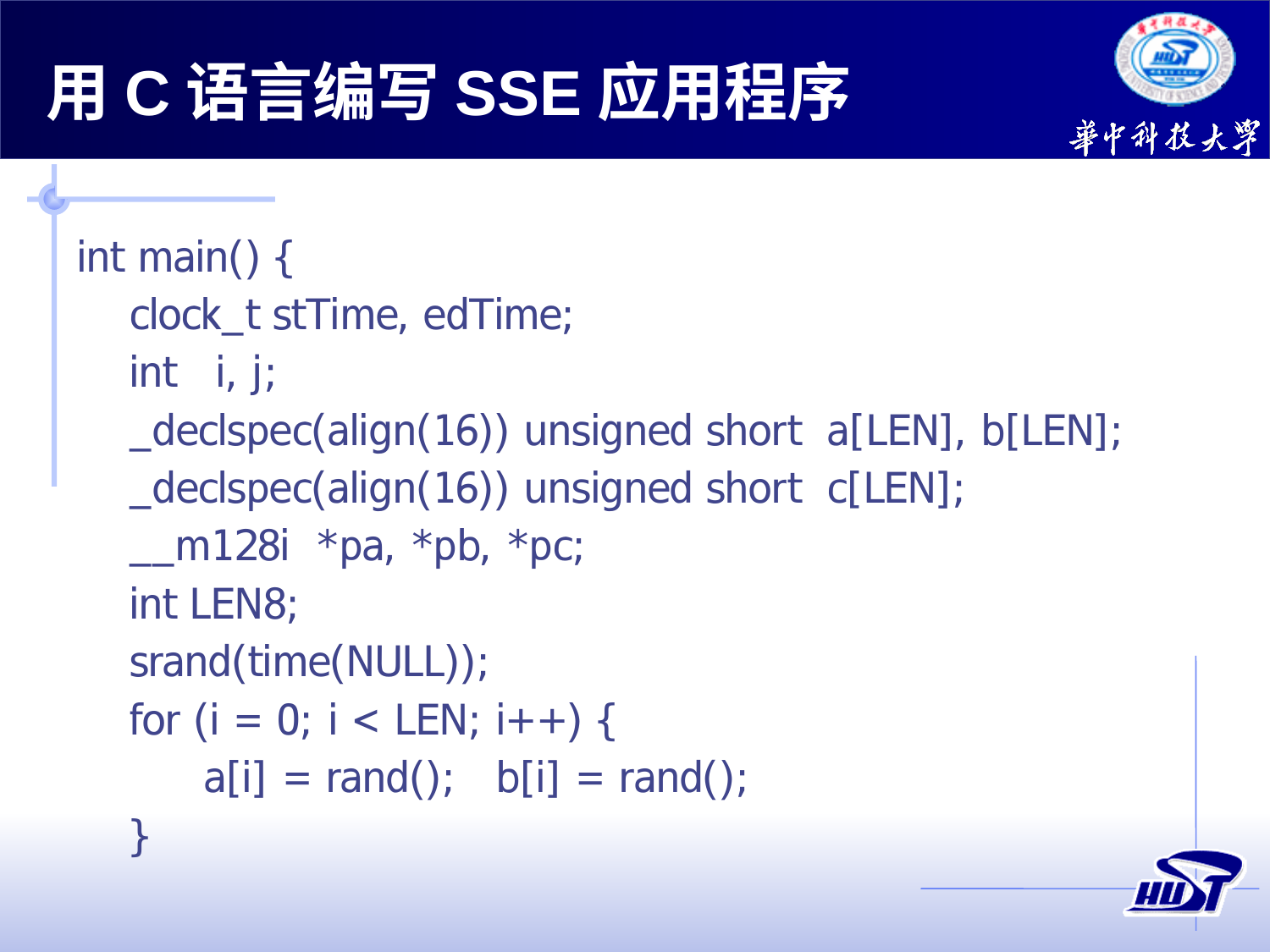

用C语言编写SSE应用程序
int main() {
    clock_t stTime, edTime;
    int   i, j;
    _declspec(align(16)) unsigned short  a[LEN], b[LEN];
    _declspec(align(16)) unsigned short  c[LEN];
    __m128i  *pa, *pb, *pc;
    int LEN8;
    srand(time(NULL));
    for (i = 0; i < LEN; i++) {
	a[i] = rand();   b[i] = rand();
    }